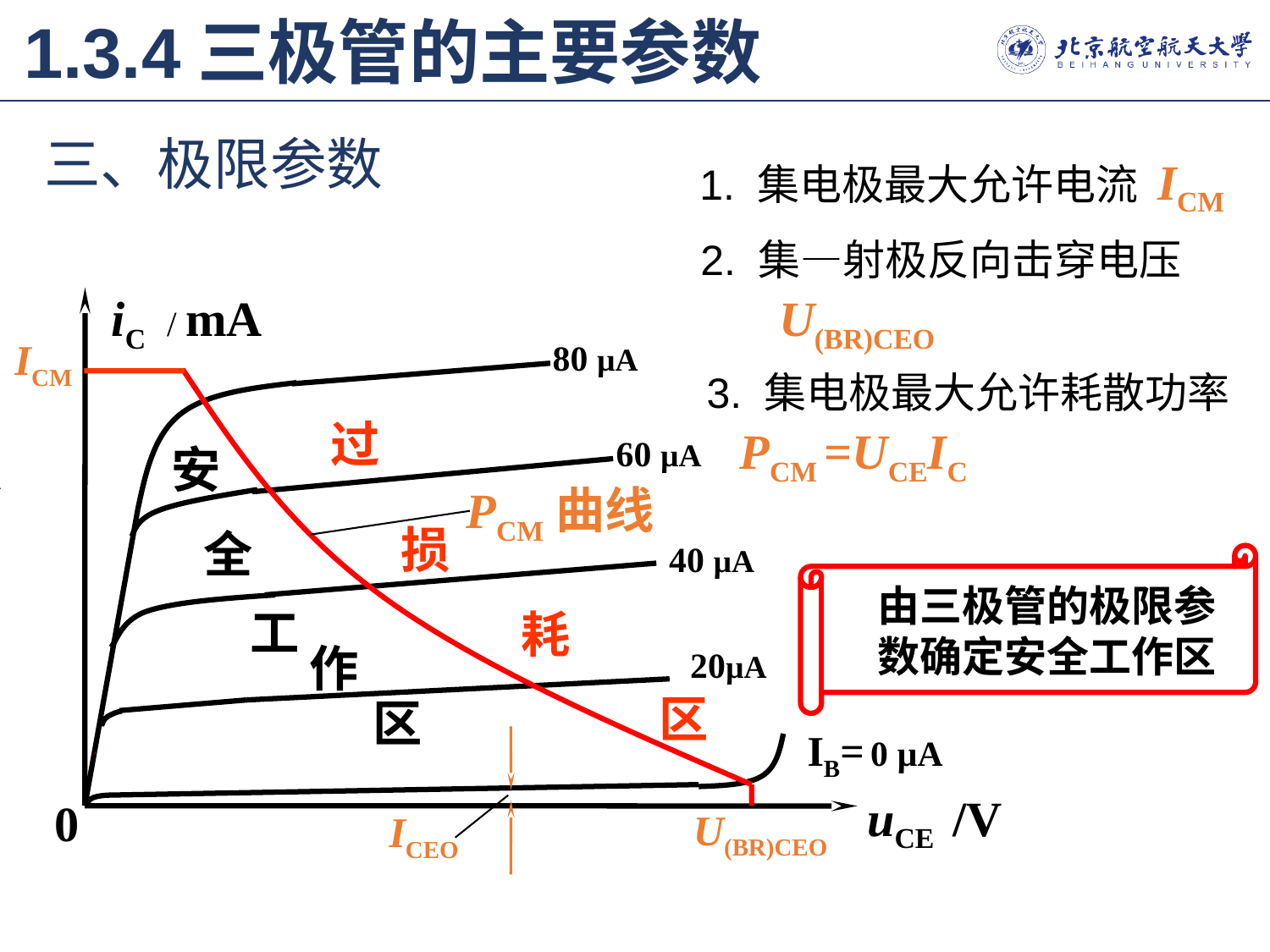

1.3.4三极管的主要参数
三、极限参数
  1. 集电极最大允许电流 ICM
  2. 集—射极反向击穿电压
         U(BR)CEO
iC  / mA

ICM

80 µA
  3. 集电极最大允许耗散功率
     PCM =UCEIC

过
损
耗
区
60 µA
安
全
工
作
区

PCM曲线

40 µA

由三极管的极限参数确定安全工作区

20µA

IB= 0 µA

uCE  /V

U(BR)CEO
0

ICEO

37